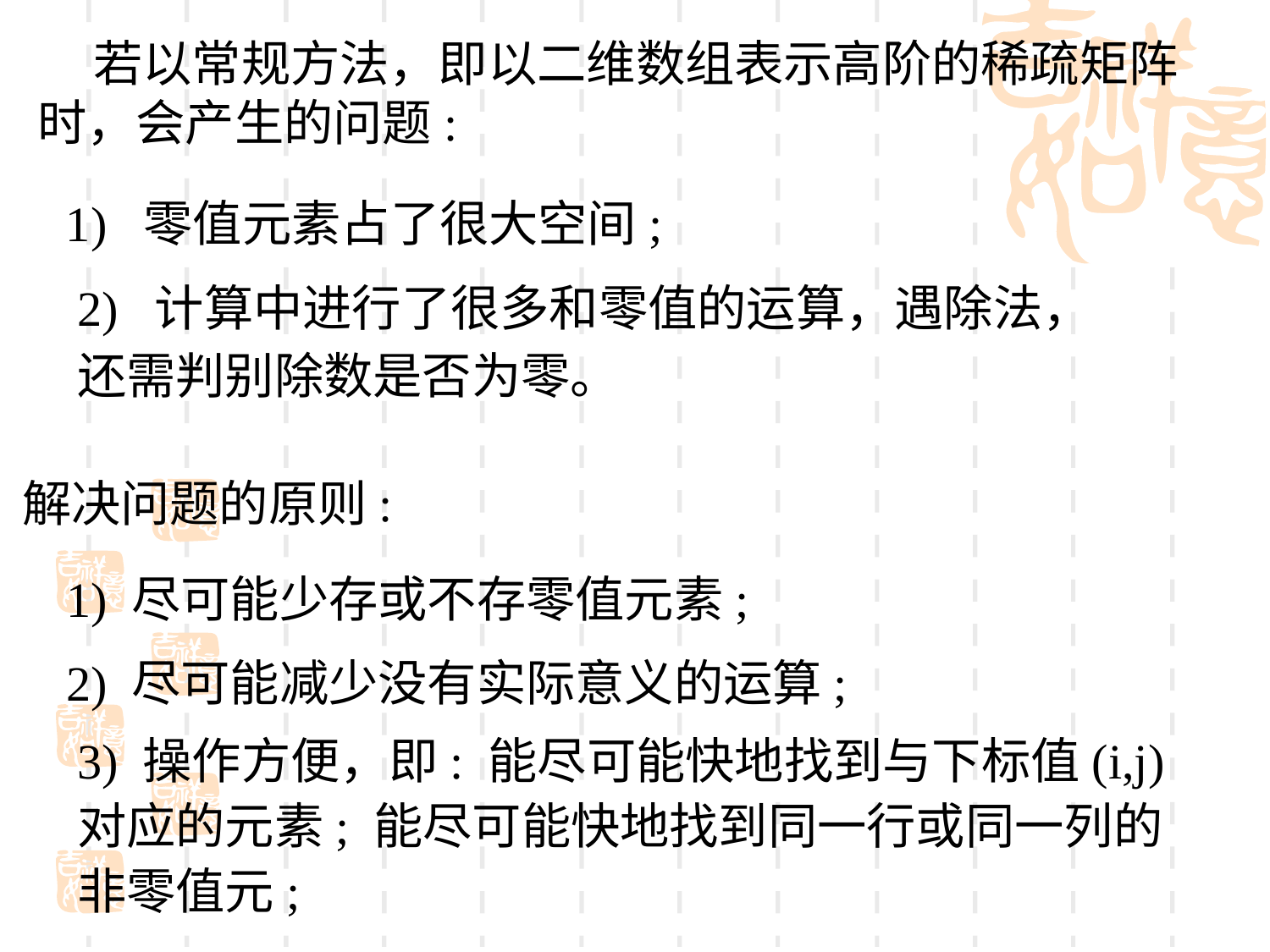

若以常规方法，即以二维数组表示高阶的稀疏矩阵时，会产生的问题:
1)  零值元素占了很大空间;
2)  计算中进行了很多和零值的运算，遇除法，还需判别除数是否为零。
解决问题的原则:
1) 尽可能少存或不存零值元素;
2) 尽可能减少没有实际意义的运算;
3) 操作方便，即: 能尽可能快地找到与下标值(i,j) 对应的元素; 能尽可能快地找到同一行或同一列的非零值元;